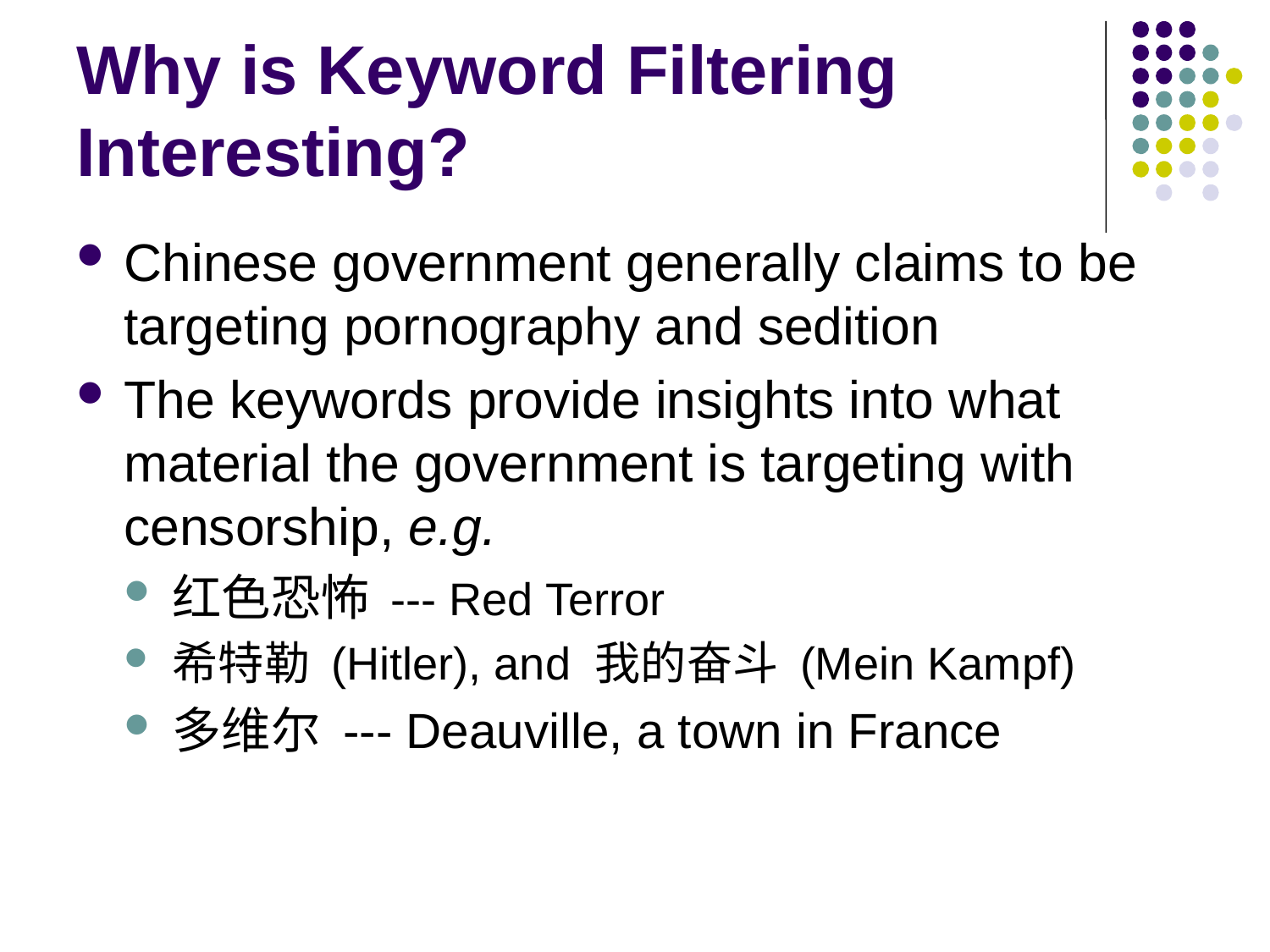

# Why is Keyword Filtering Interesting?
Chinese government generally claims to be targeting pornography and sedition
The keywords provide insights into what material the government is targeting with censorship, e.g.
红色恐怖 --- Red Terror
希特勒 (Hitler), and 我的奋斗 (Mein Kampf)
多维尔 --- Deauville, a town in France